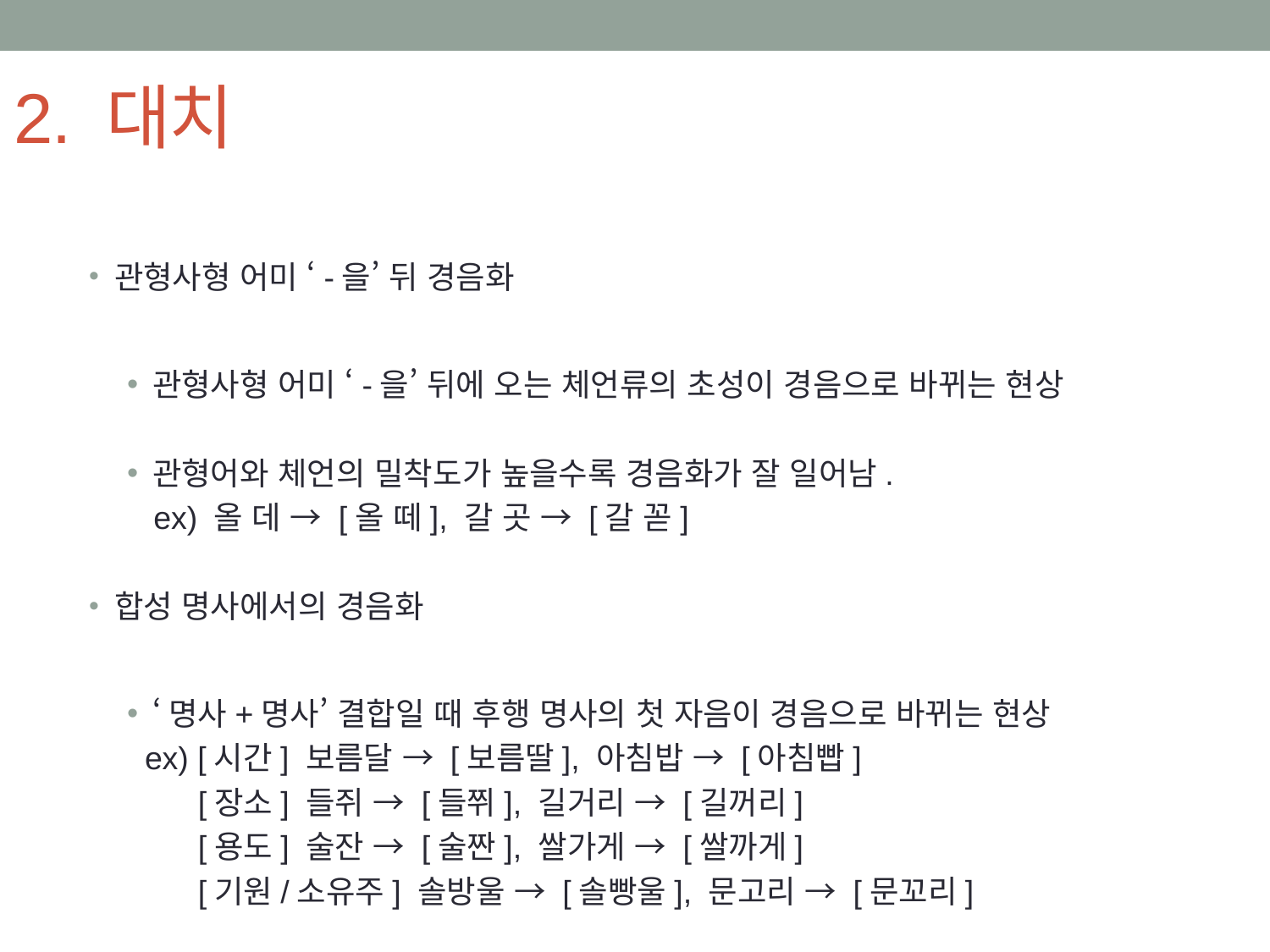

# 2. 대치

관형사형 어미 ‘-을’ 뒤 경음화

관형사형 어미 ‘-을’ 뒤에 오는 체언류의 초성이 경음으로 바뀌는 현상

관형어와 체언의 밀착도가 높을수록 경음화가 잘 일어남.
   ex) 올 데 → [올 떼], 갈 곳 → [갈 꼳]

합성 명사에서의 경음화

‘명사+명사’ 결합일 때 후행 명사의 첫 자음이 경음으로 바뀌는 현상
  ex) [시간] 보름달 → [보름딸], 아침밥 → [아침빱]
        [장소] 들쥐 → [들쮜], 길거리 → [길꺼리]
        [용도] 술잔 → [술짠], 쌀가게 → [쌀까게]
        [기원/소유주] 솔방울 → [솔빵울], 문고리 → [문꼬리]